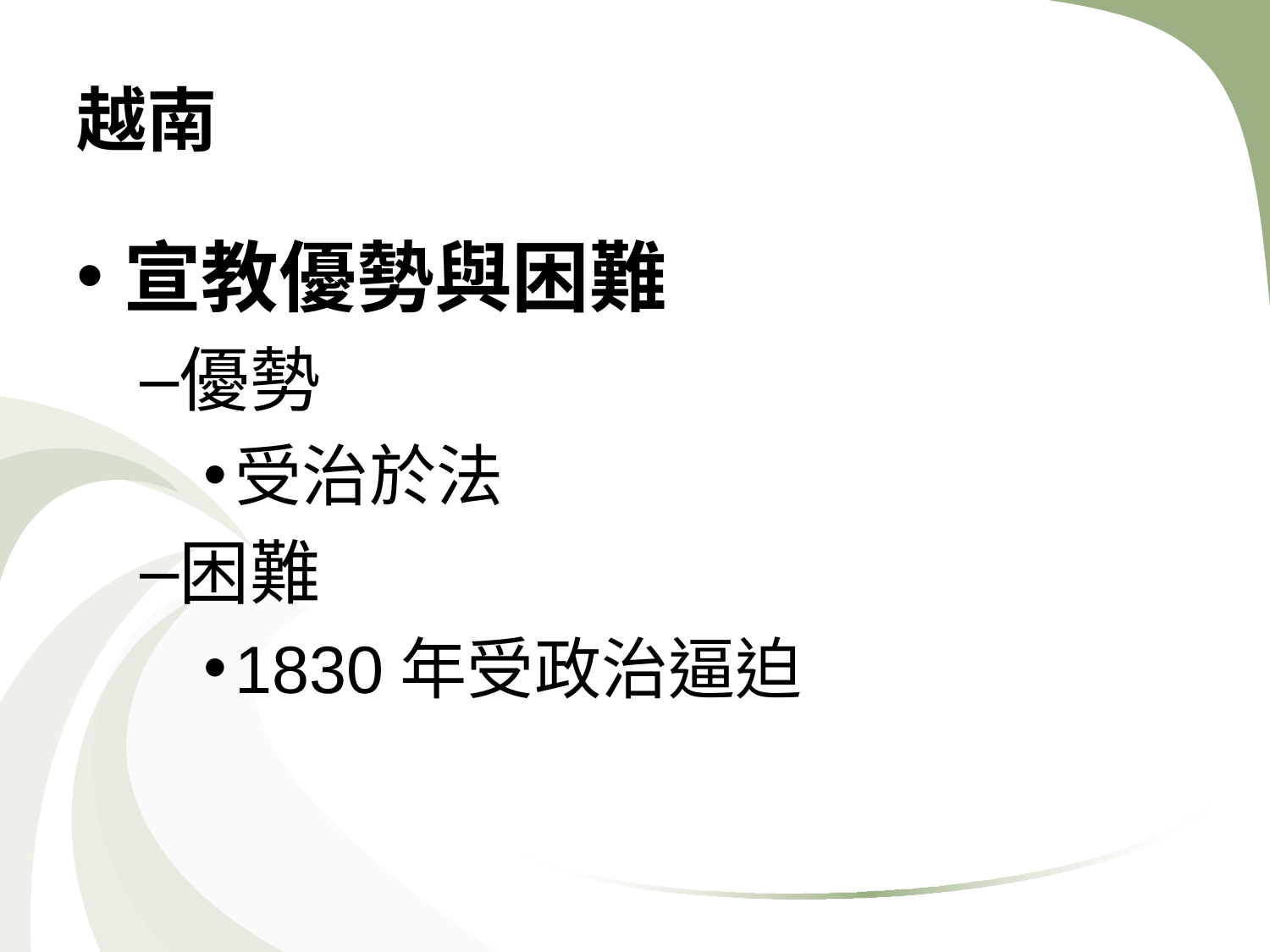

# 越南
宣教優勢與困難
優勢
受治於法
困難
1830年受政治逼迫